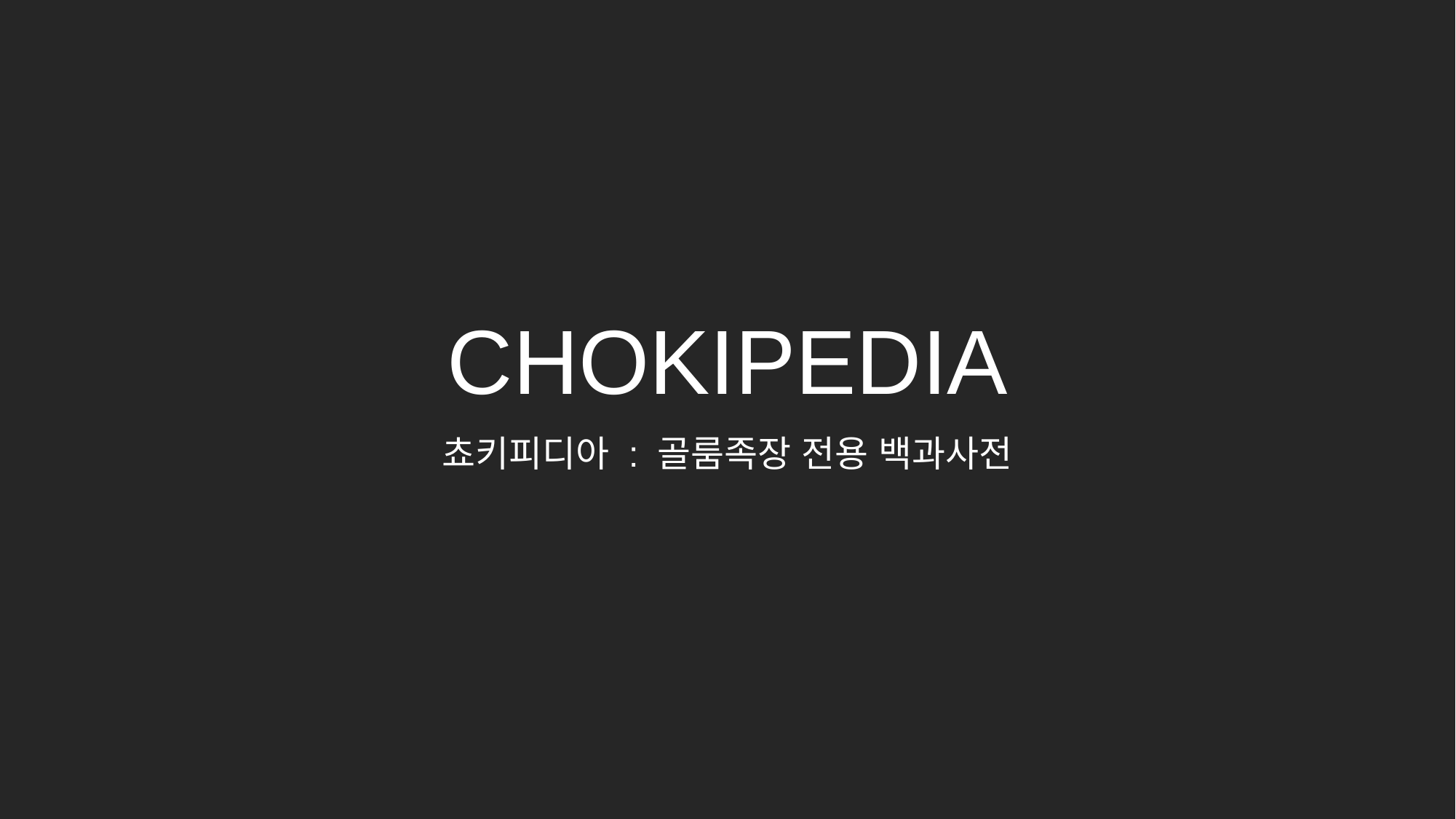

# CHOKIPEDIA
쵸키피디아 : 골룸족장 전용 백과사전